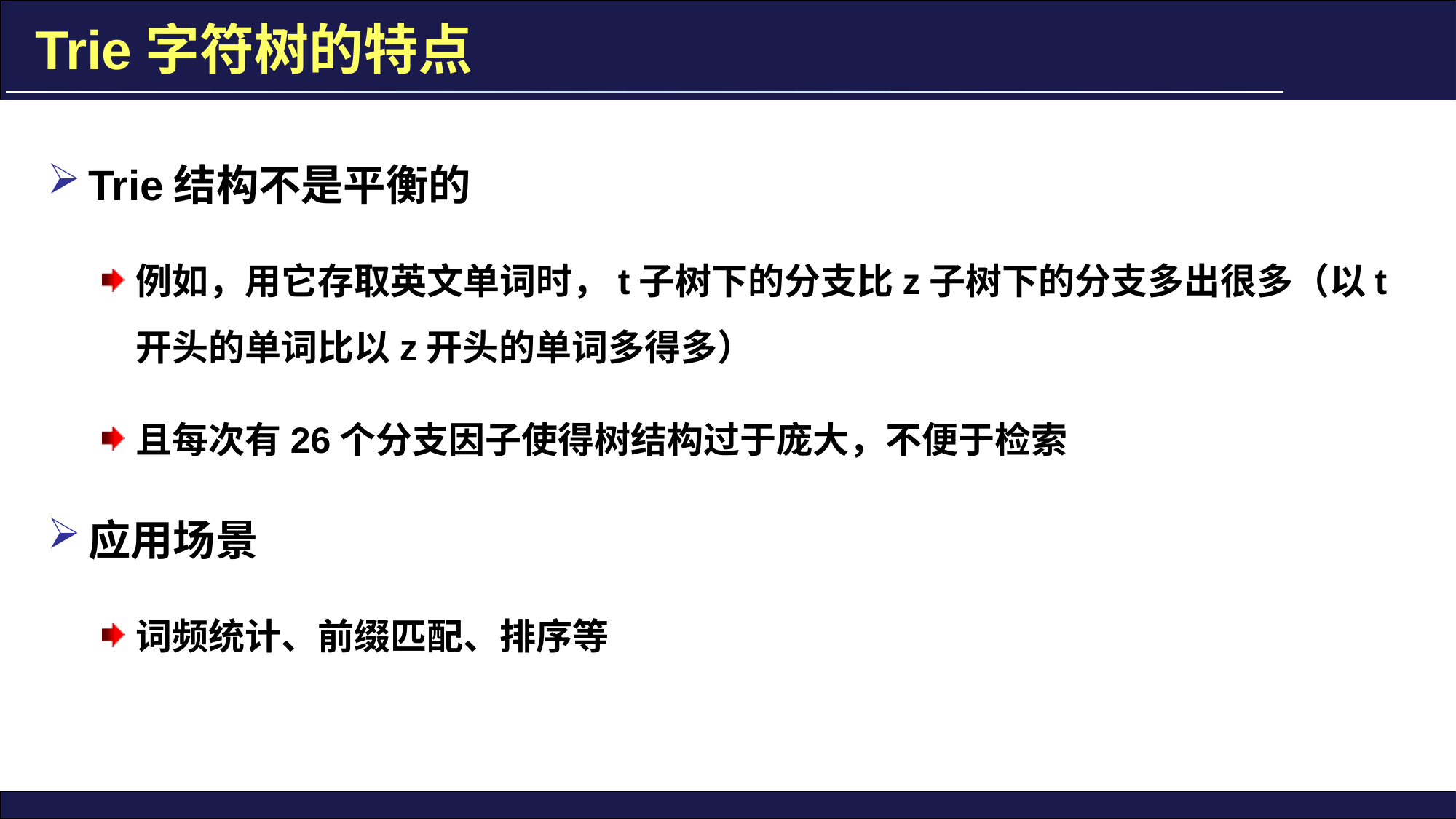

Trie字符树的特点
Trie结构不是平衡的
例如，用它存取英文单词时，t子树下的分支比z子树下的分支多出很多（以t开头的单词比以z开头的单词多得多）
且每次有26个分支因子使得树结构过于庞大，不便于检索
应用场景
词频统计、前缀匹配、排序等